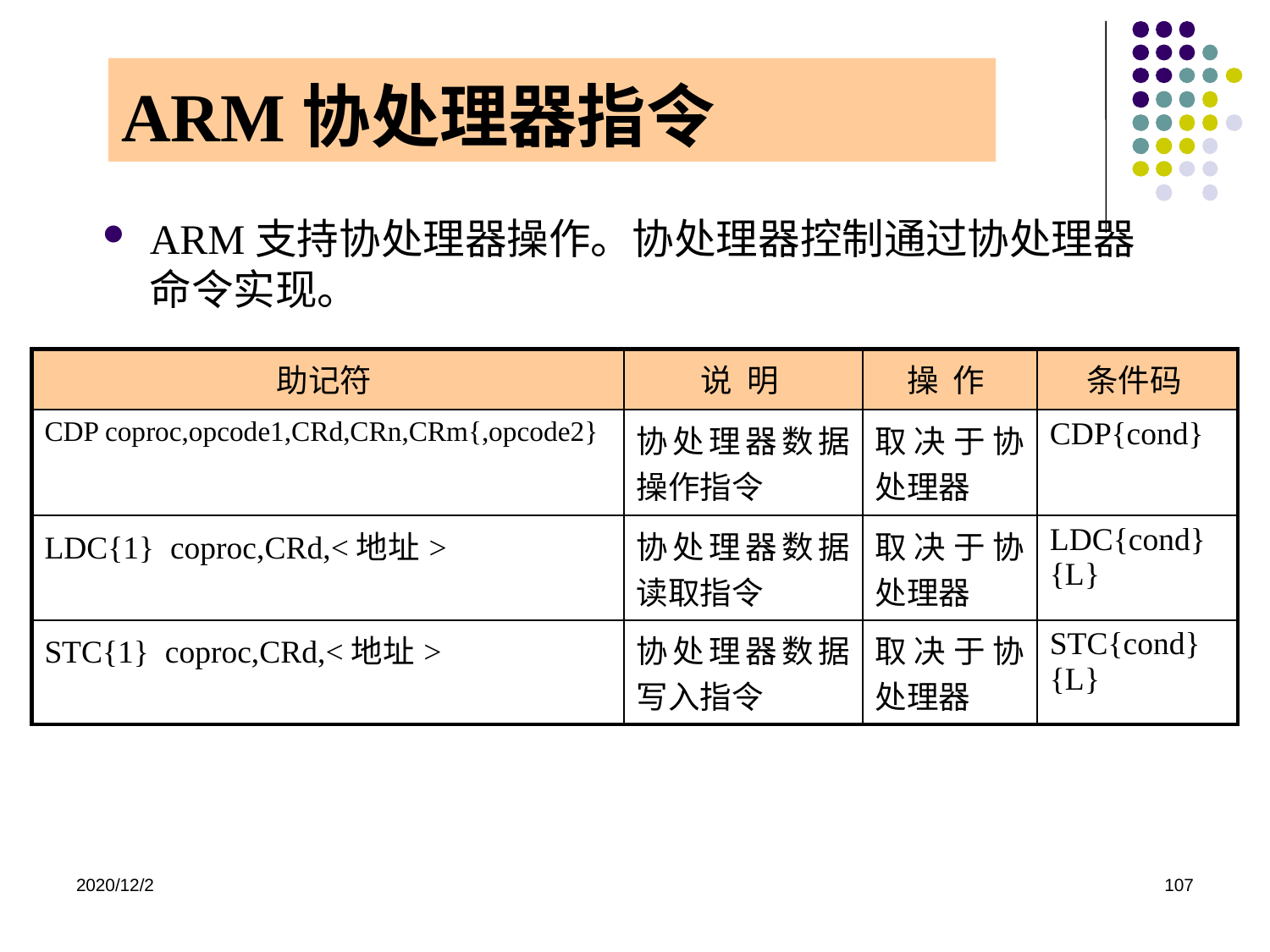

# ARM协处理器指令
ARM支持协处理器操作。协处理器控制通过协处理器命令实现。
| 助记符 | 说 明 | 操 作 | 条件码 |
| --- | --- | --- | --- |
| CDP coproc,opcode1,CRd,CRn,CRm{,opcode2} | 协处理器数据操作指令 | 取决于协处理器 | CDP{cond} |
| LDC{1} coproc,CRd,<地址> | 协处理器数据读取指令 | 取决于协处理器 | LDC{cond}{L} |
| STC{1} coproc,CRd,<地址> | 协处理器数据写入指令 | 取决于协处理器 | STC{cond}{L} |
2020/12/2
107